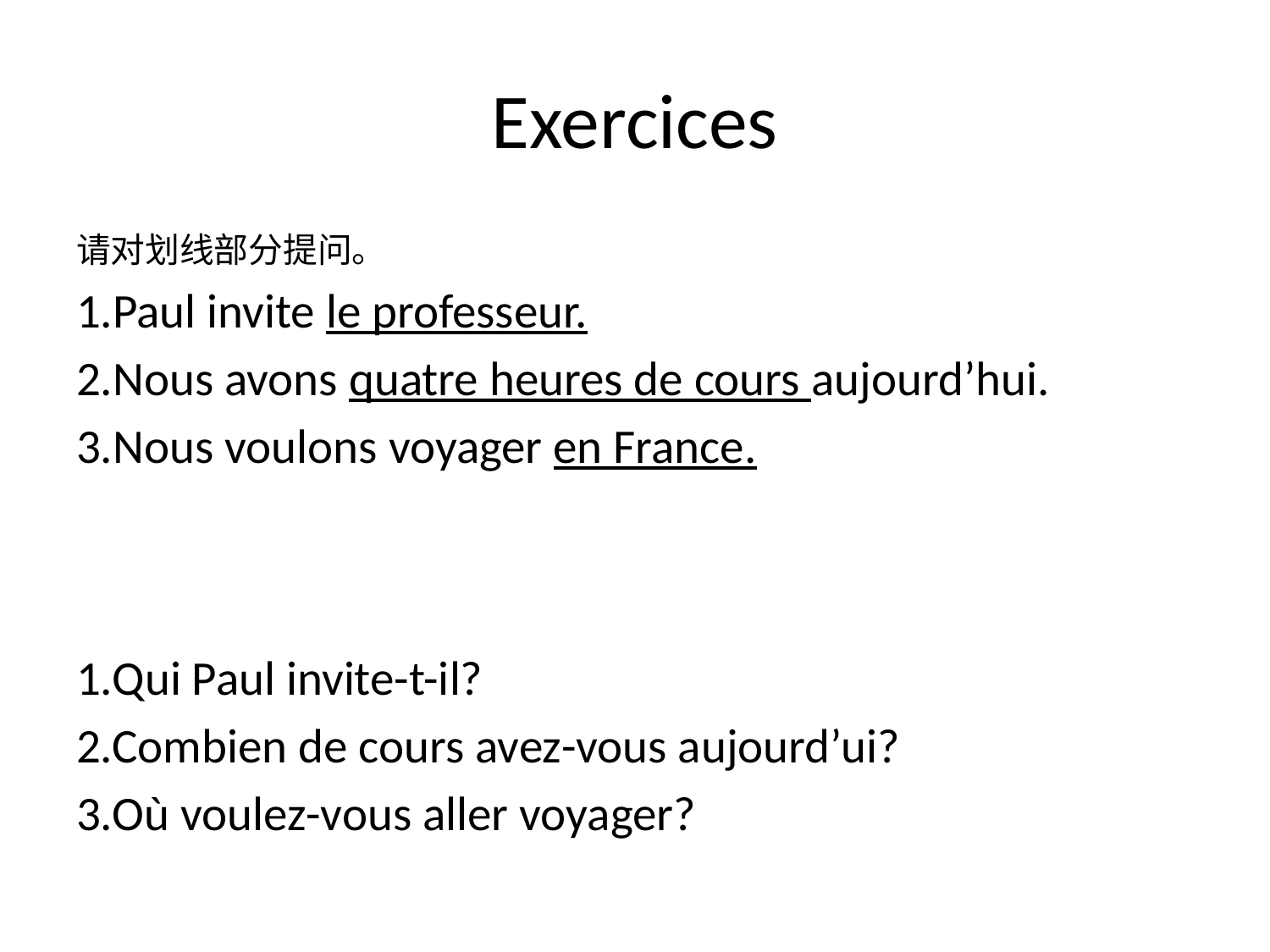

# Exercices
请对划线部分提问。
1.Paul invite le professeur.
2.Nous avons quatre heures de cours aujourd’hui.
3.Nous voulons voyager en France.

1.Qui Paul invite-t-il?
2.Combien de cours avez-vous aujourd’ui?
3.Où voulez-vous aller voyager?